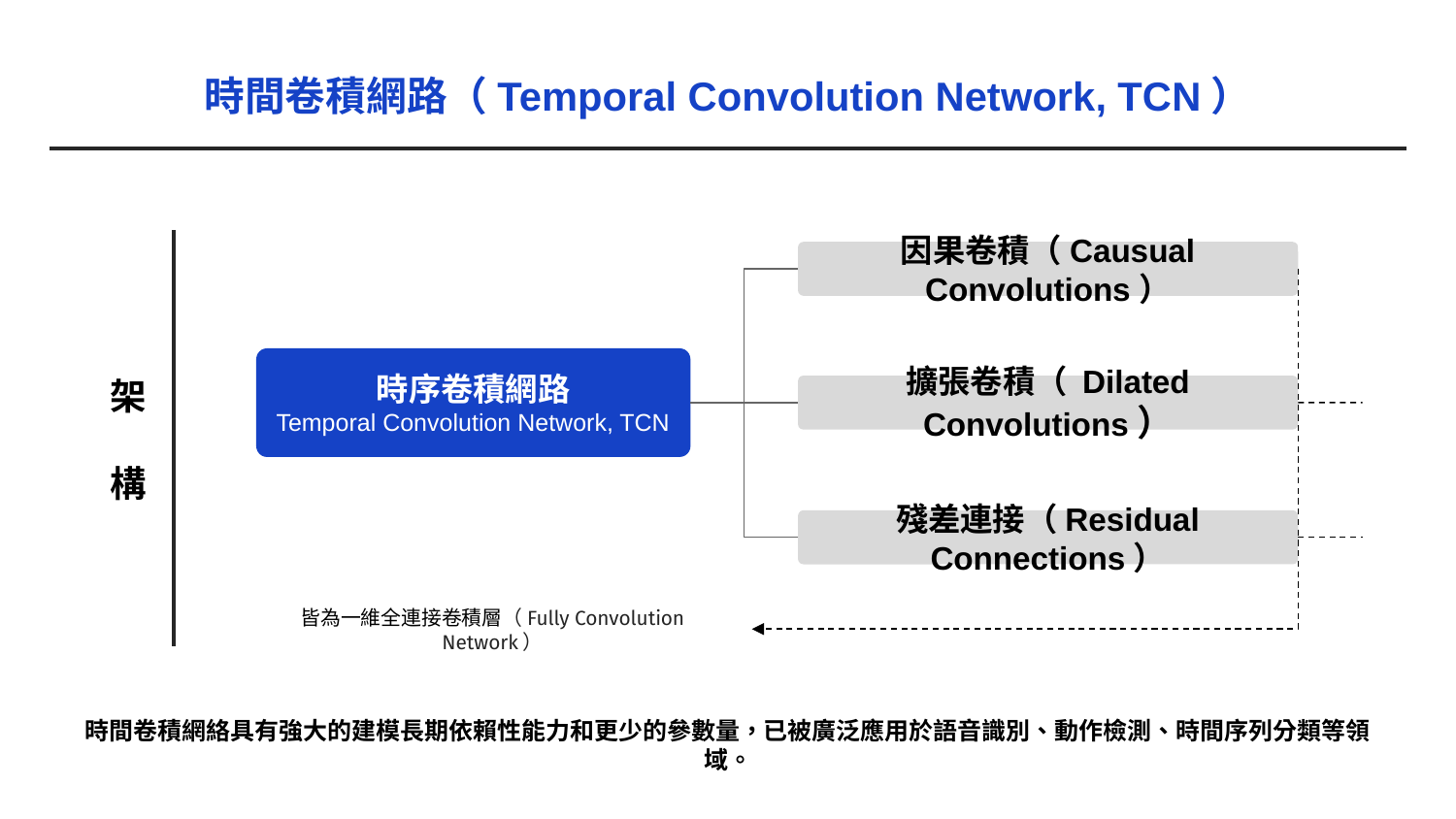

# 時間卷積網路（Temporal Convolution Network, TCN）
因果卷積（Causual Convolutions）
時序卷積網路
Temporal Convolution Network, TCN
架

構
擴張卷積（ Dilated Convolutions）
殘差連接（Residual Connections）
皆為一維全連接卷積層（Fully Convolution Network）
時間卷積網絡具有強大的建模長期依賴性能力和更少的參數量，已被廣泛應用於語音識別、動作檢測、時間序列分類等領域。